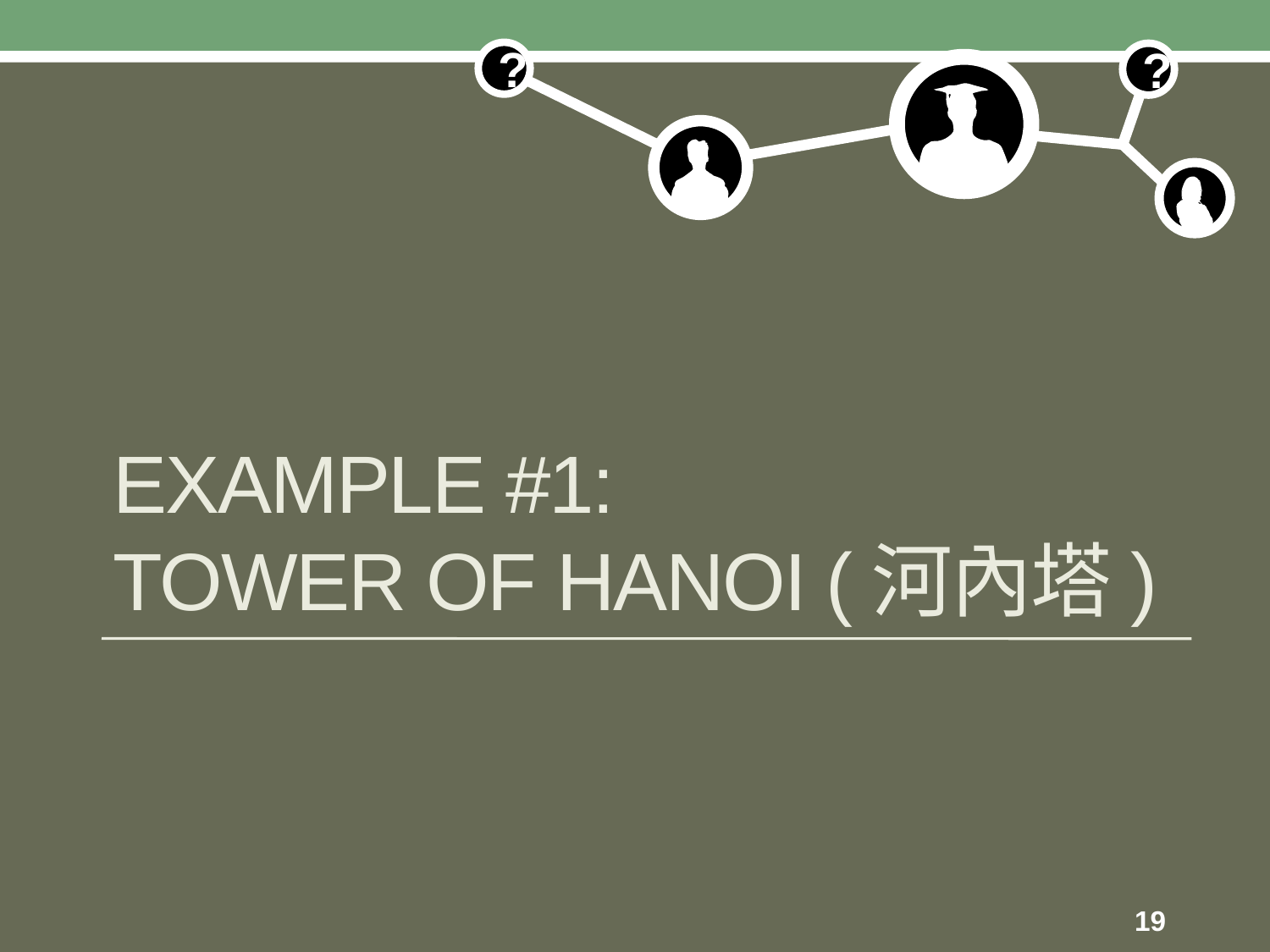

# Example #1: Tower of Hanoi (河內塔)

19